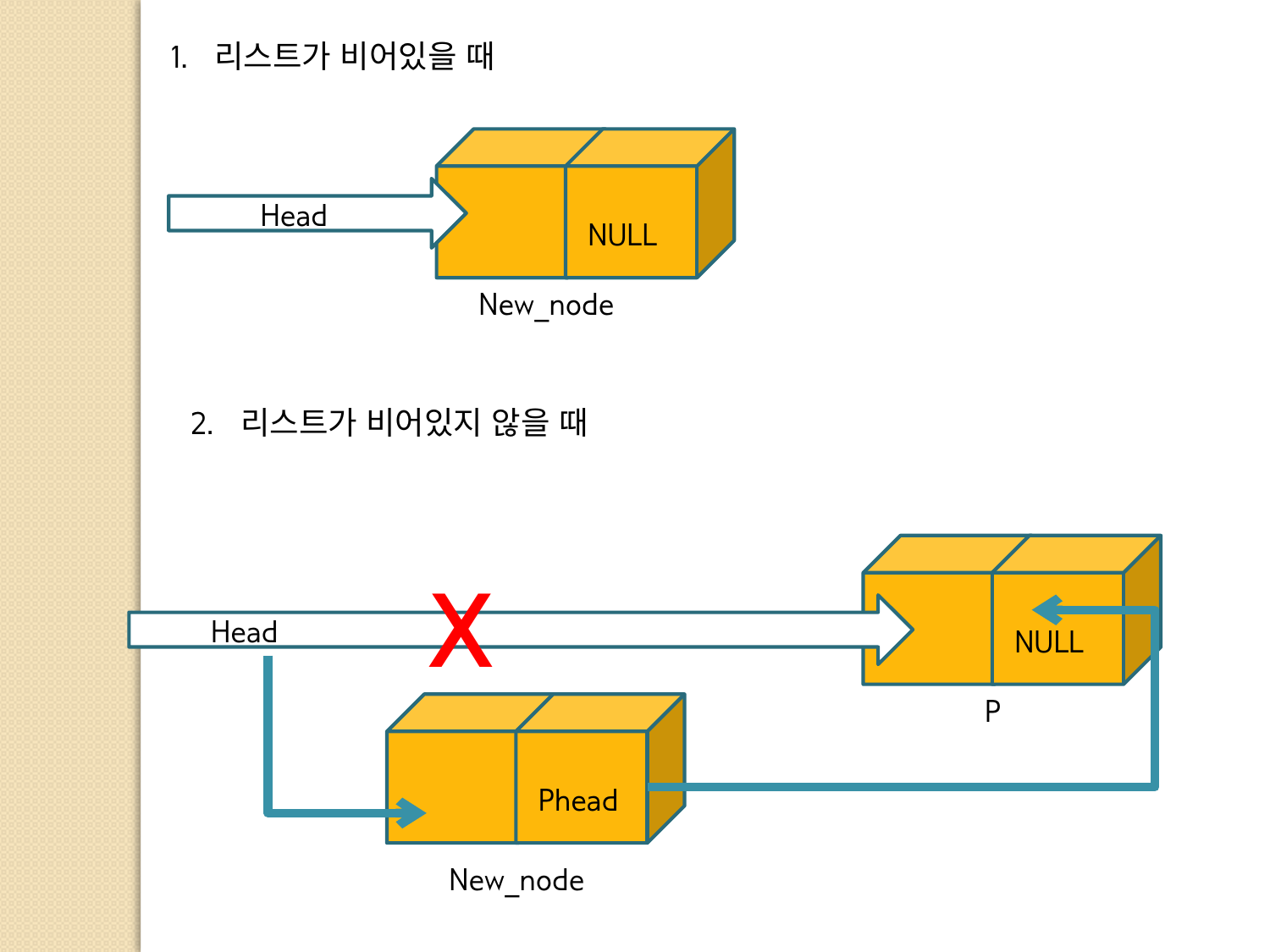

1.  리스트가 비어있을 때

Head
NULL
New_node
2.  리스트가 비어있지 않을 때

X

Head
NULL
P

Phead
New_node